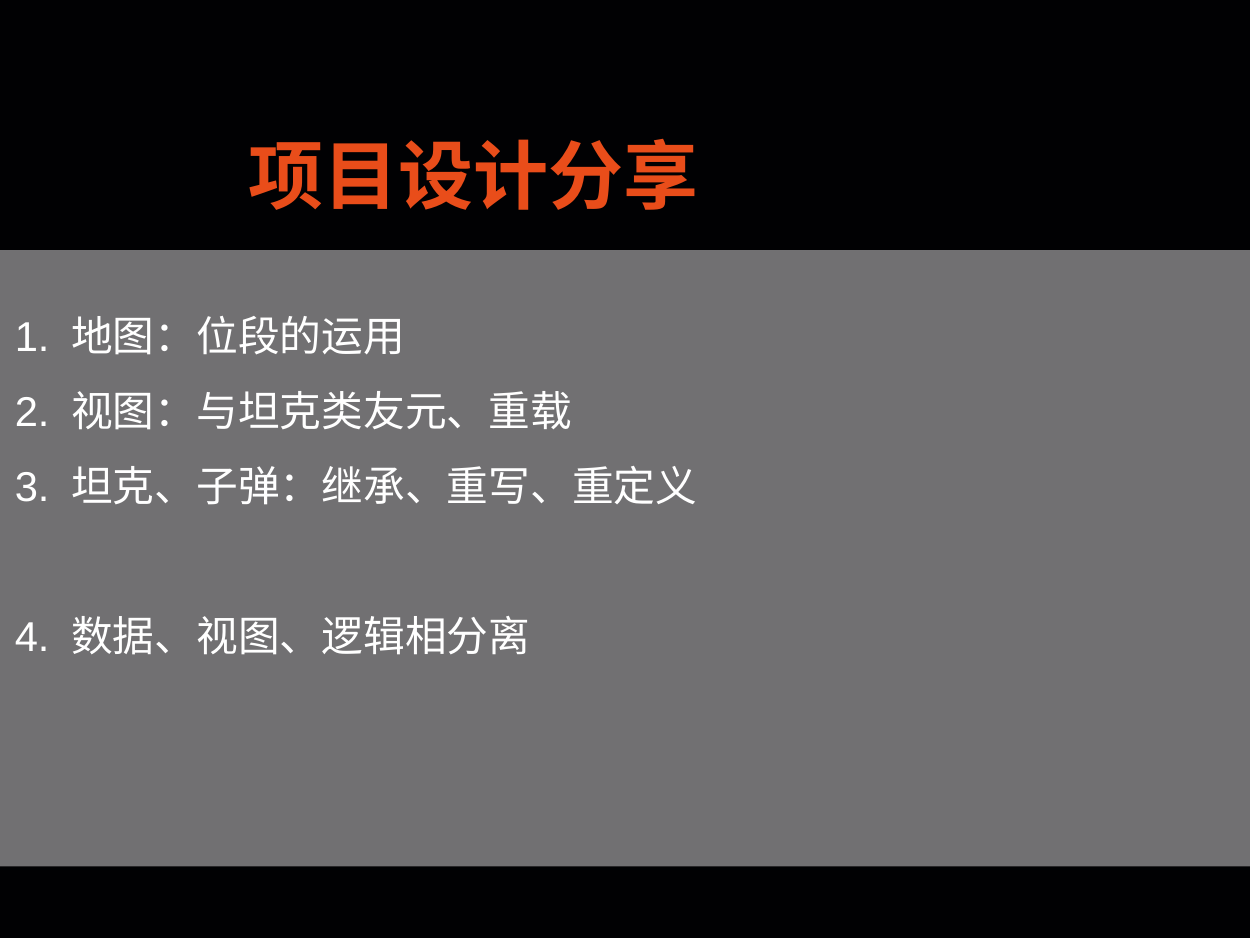

项目设计分享
1. 地图：位段的运用
2. 视图：与坦克类友元、重载
3. 坦克、子弹：继承、重写、重定义

4. 数据、视图、逻辑相分离